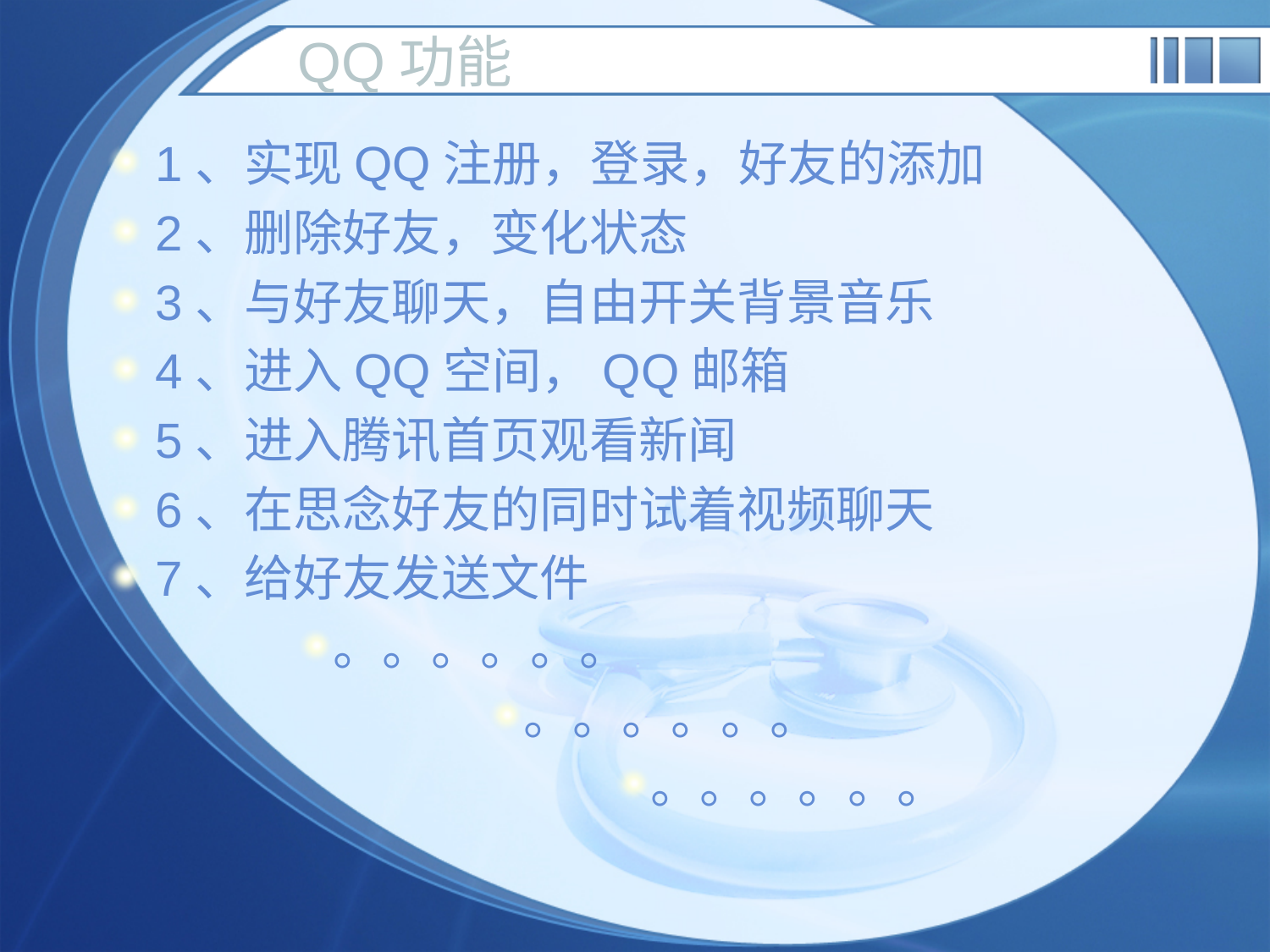

# QQ功能
1、实现QQ注册，登录，好友的添加
2、删除好友，变化状态
3、与好友聊天，自由开关背景音乐
4、进入QQ空间，QQ邮箱
5、进入腾讯首页观看新闻
6、在思念好友的同时试着视频聊天
7、给好友发送文件
。。。。。。
。。。。。。
。。。。。。